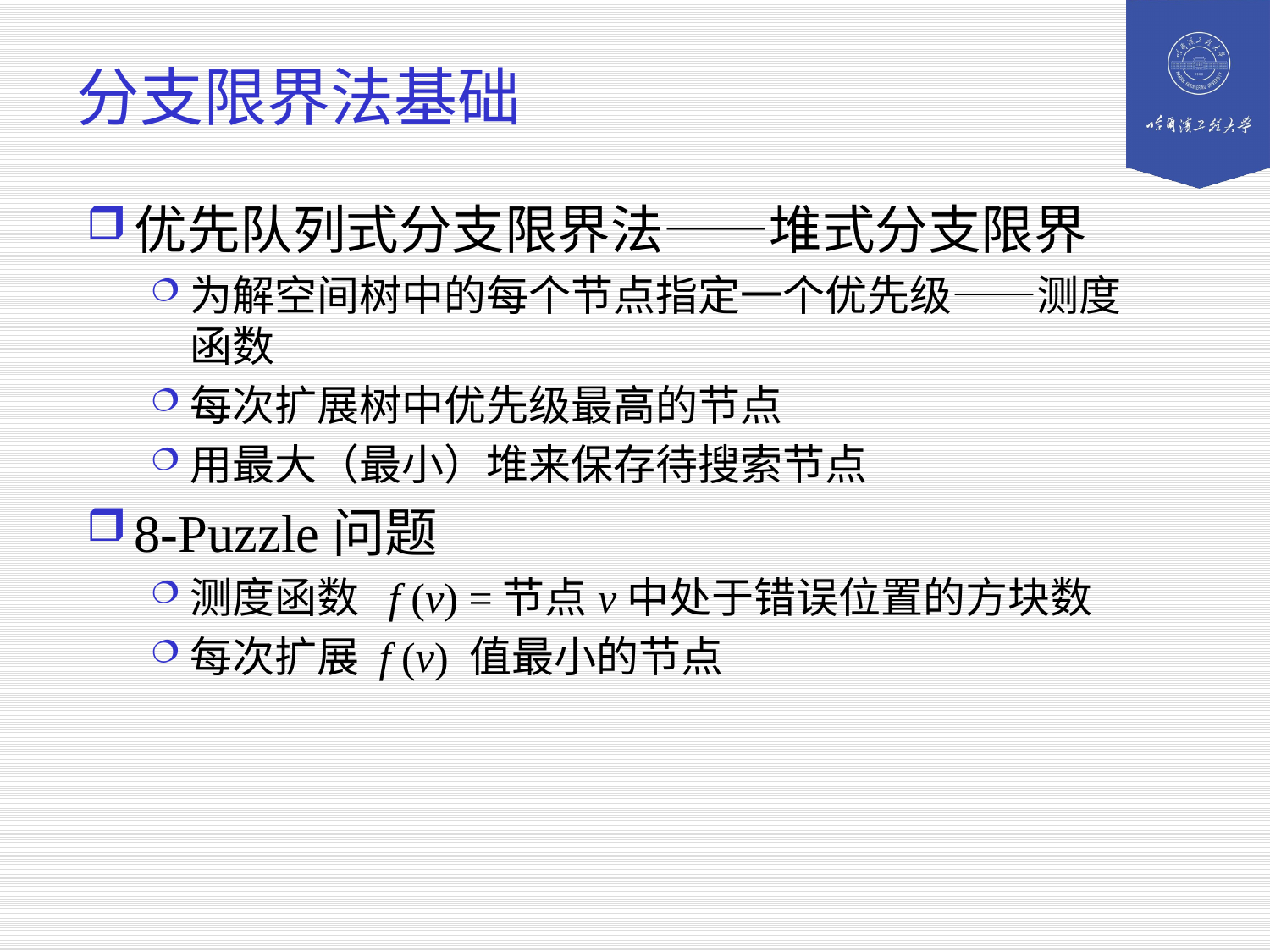

# 分支限界法基础
优先队列式分支限界法——堆式分支限界
为解空间树中的每个节点指定一个优先级——测度函数
每次扩展树中优先级最高的节点
用最大（最小）堆来保存待搜索节点
8-Puzzle问题
测度函数  f (v) =节点v中处于错误位置的方块数
每次扩展 f (v) 值最小的节点